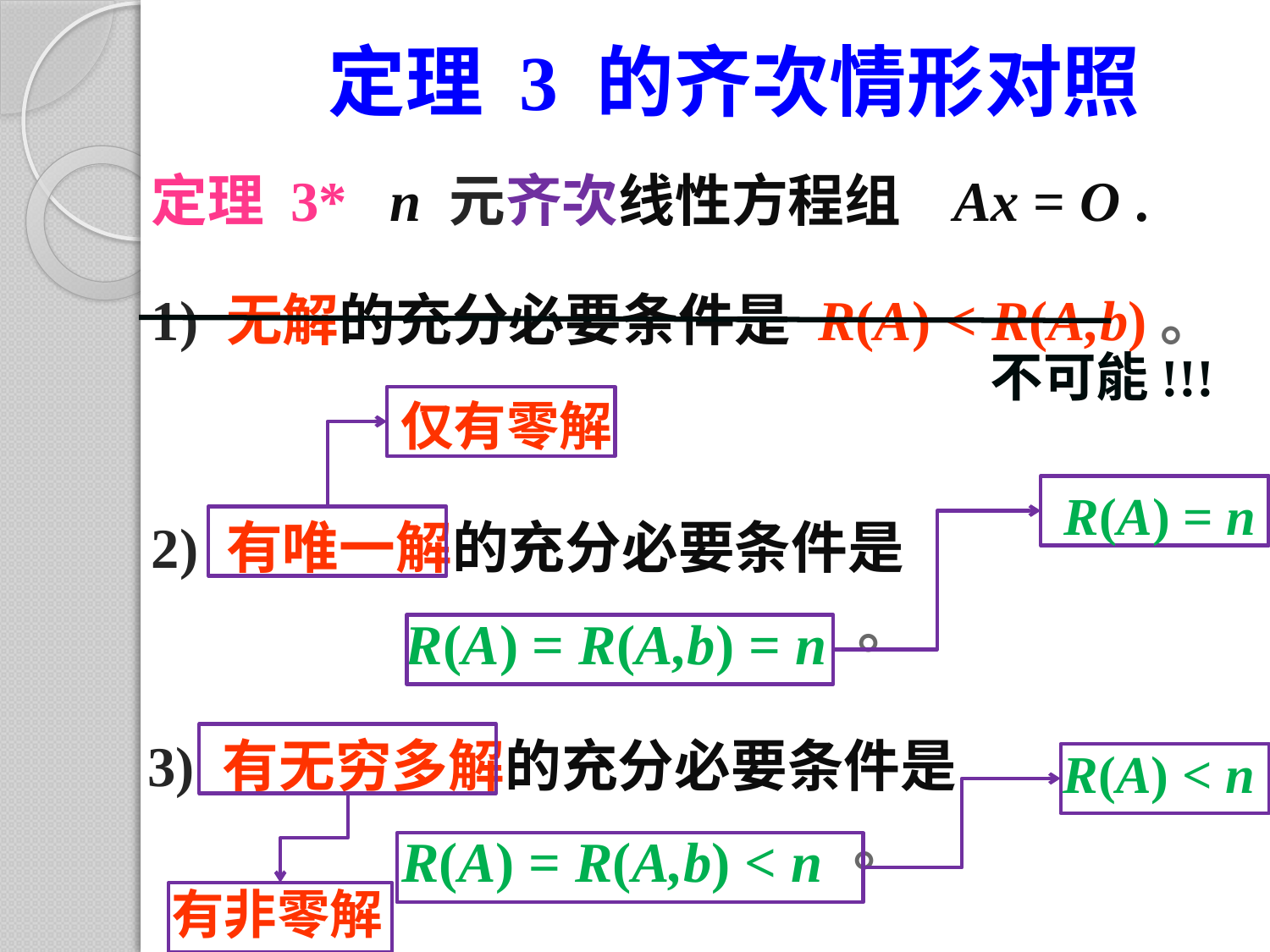

# 定理 3 的齐次情形对照
定理 3*   n 元齐次线性方程组   Ax = O .
1) 无解的充分必要条件是 R(A) < R(A,b)。
不可能!!!
仅有零解

R(A) = n
2) 有唯一解的充分必要条件是
		R(A) = R(A,b) = n。

3) 有无穷多解的充分必要条件是
		R(A) = R(A,b) < n。

R(A) < n

有非零解